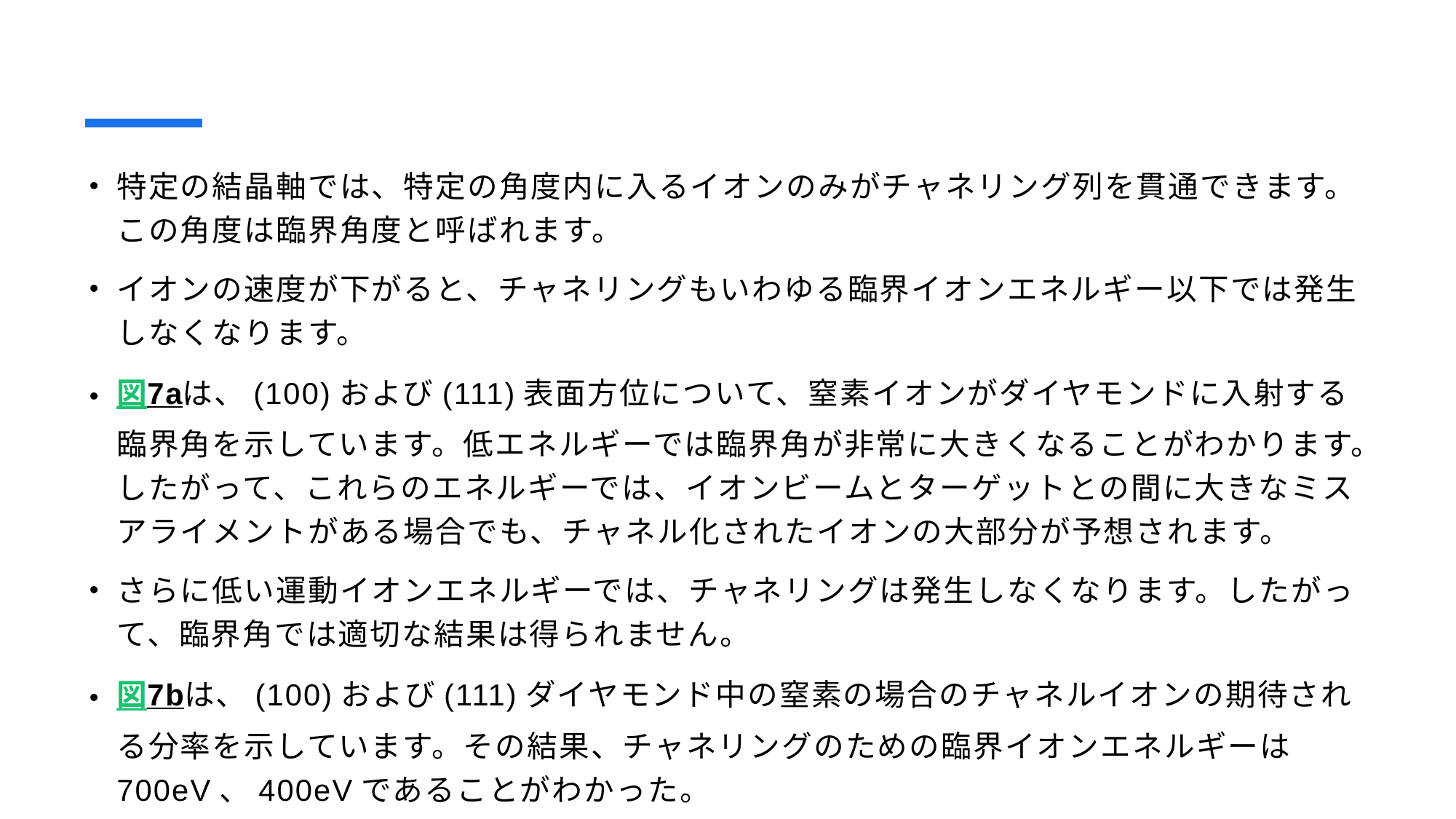

特定の結晶軸では、特定の角度内に入るイオンのみがチャネリング列を貫通できます。この角度は臨界角度と呼ばれます。
イオンの速度が下がると、チャネリングもいわゆる臨界イオンエネルギー以下では発生しなくなります。
図7aは、(100)および(111)表面方位について、窒素イオンがダイヤモンドに入射する臨界角を示しています。低エネルギーでは臨界角が非常に大きくなることがわかります。したがって、これらのエネルギーでは、イオンビームとターゲットとの間に大きなミスアライメントがある場合でも、チャネル化されたイオンの大部分が予想されます。
さらに低い運動イオンエネルギーでは、チャネリングは発生しなくなります。したがって、臨界角では適切な結果は得られません。
図7bは、(100)および(111)ダイヤモンド中の窒素の場合のチャネルイオンの期待される分率を示しています。その結果、チャネリングのための臨界イオンエネルギーは700eV、400eVであることがわかった。